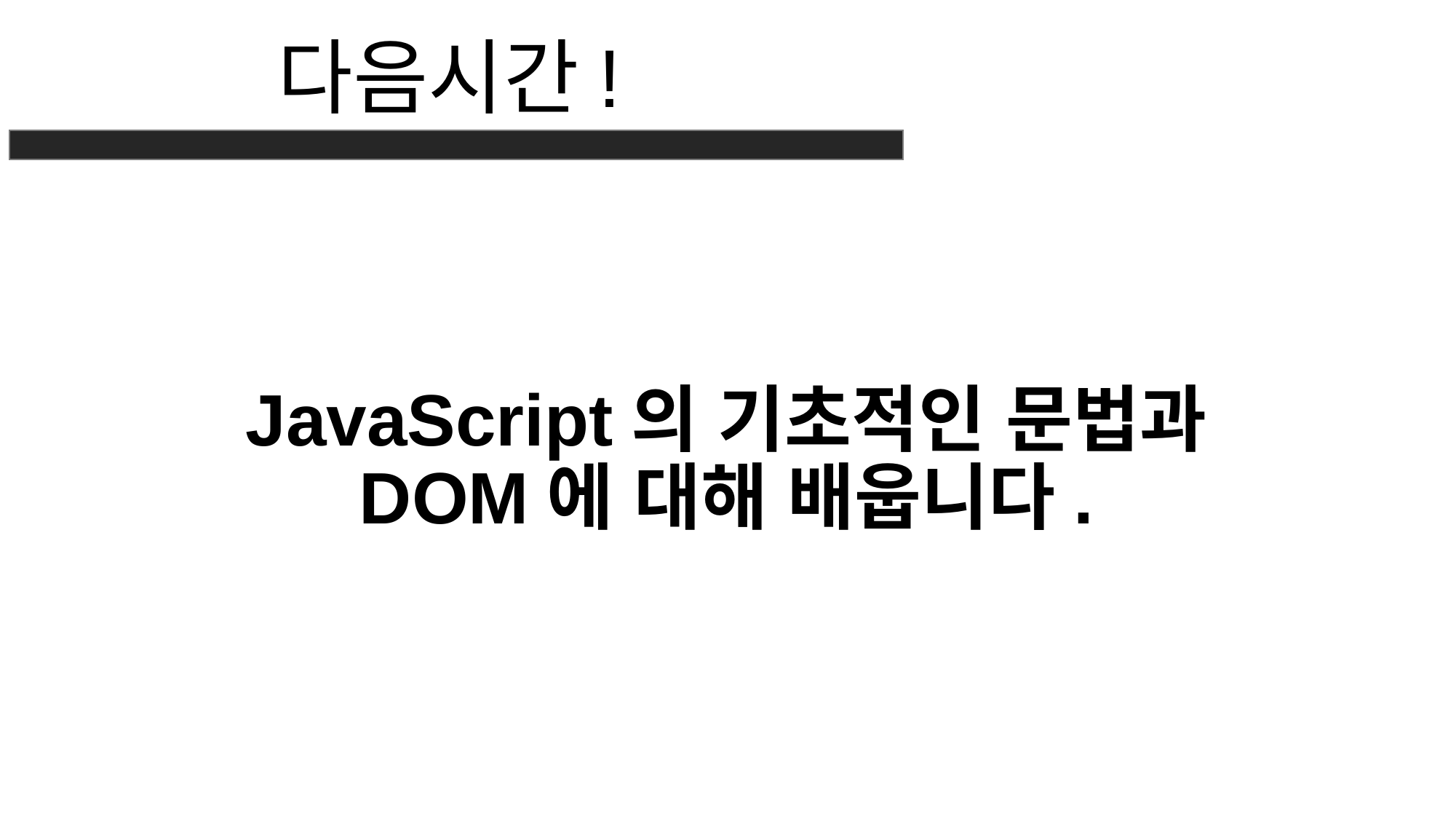

다음시간!

JavaScript의 기초적인 문법과
DOM에 대해 배웁니다.